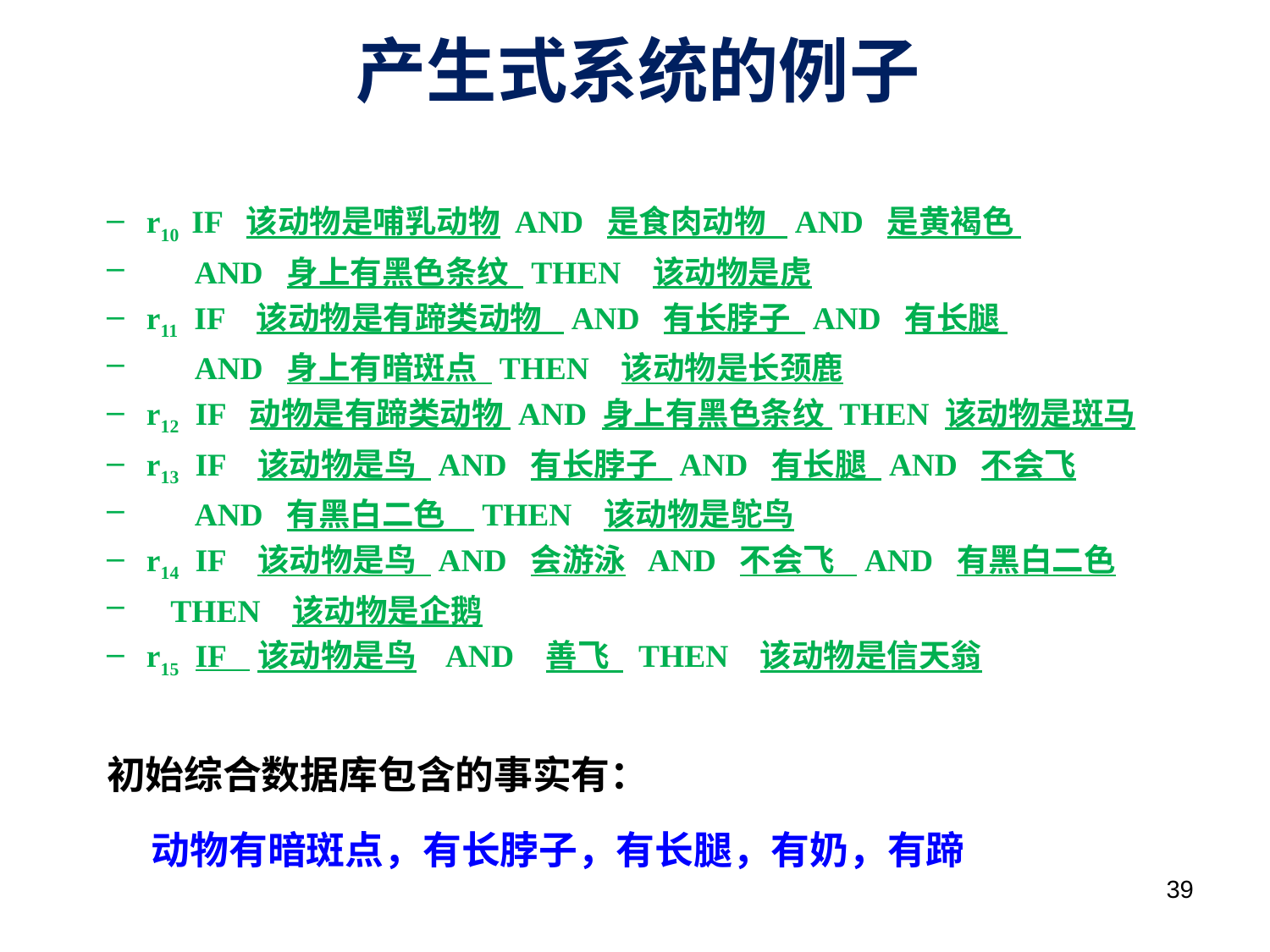

产生式系统的例子
r10  IF  该动物是哺乳动物 AND  是食肉动物   AND  是黄褐色
      AND  身上有黑色条纹  THEN   该动物是虎
r11  IF   该动物是有蹄类动物   AND  有长脖子  AND  有长腿
      AND  身上有暗斑点  THEN   该动物是长颈鹿
r12  IF  动物是有蹄类动物 AND 身上有黑色条纹 THEN 该动物是斑马
r13  IF   该动物是鸟  AND  有长脖子  AND  有长腿  AND  不会飞
      AND  有黑白二色    THEN   该动物是鸵鸟
r14  IF   该动物是鸟  AND  会游泳  AND  不会飞   AND  有黑白二色
   THEN   该动物是企鹅
r15  IF   该动物是鸟   AND   善飞   THEN   该动物是信天翁

初始综合数据库包含的事实有：

    动物有暗斑点，有长脖子，有长腿，有奶，有蹄
39